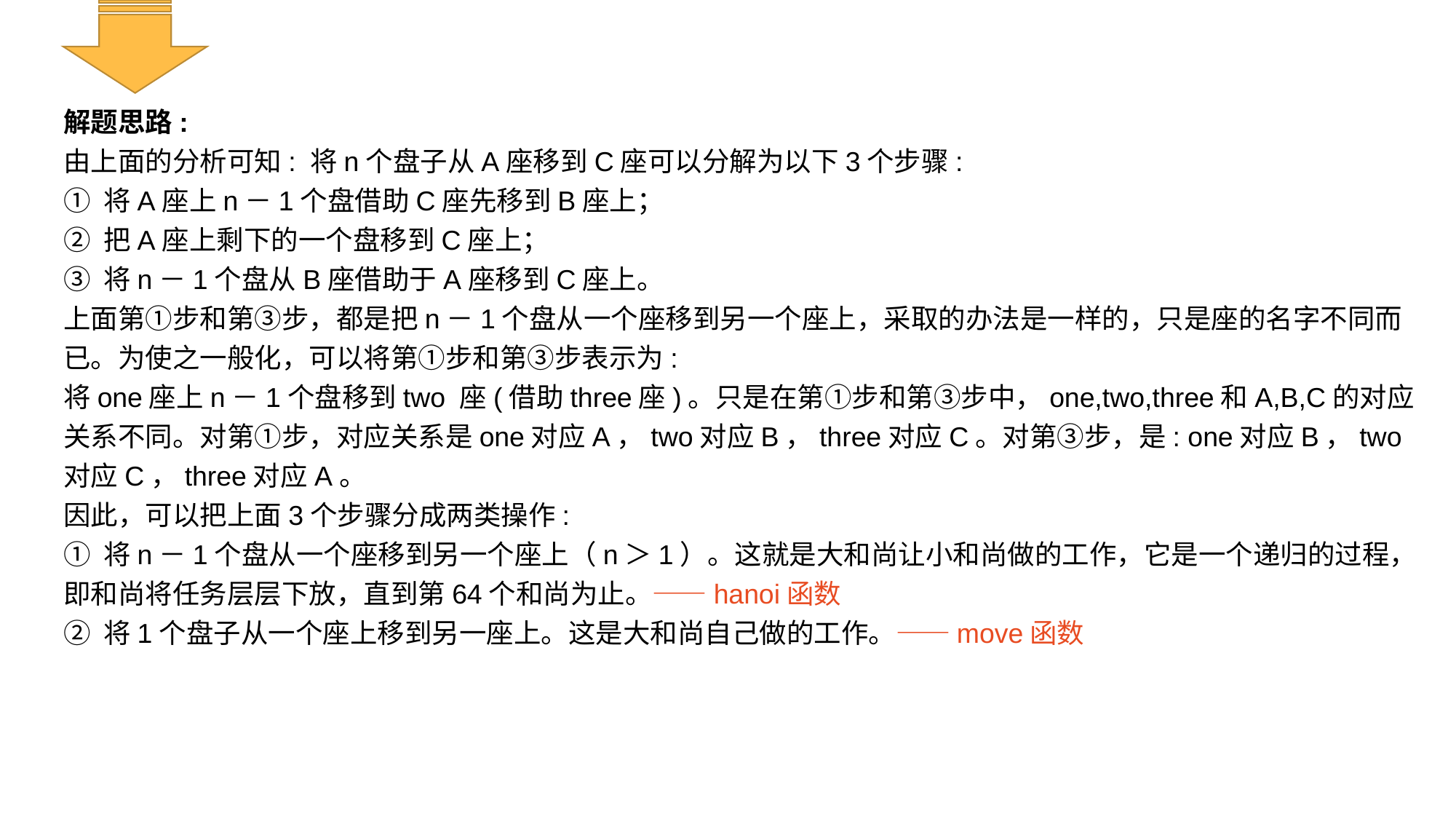

解题思路:
由上面的分析可知: 将n个盘子从A座移到C座可以分解为以下3个步骤:
① 将A座上n－1个盘借助C座先移到B座上；
② 把A座上剩下的一个盘移到C座上；
③ 将n－1个盘从B座借助于A座移到C座上。
上面第①步和第③步，都是把n－1个盘从一个座移到另一个座上，采取的办法是一样的，只是座的名字不同而已。为使之一般化，可以将第①步和第③步表示为:
将one座上n－1个盘移到two 座(借助three座)。只是在第①步和第③步中，one,two,three和A,B,C的对应关系不同。对第①步，对应关系是one对应A，two对应B，three对应C。对第③步，是: one对应B，two对应C，three对应A。
因此，可以把上面3个步骤分成两类操作:
① 将n－1个盘从一个座移到另一个座上（n＞1）。这就是大和尚让小和尚做的工作，它是一个递归的过程，即和尚将任务层层下放，直到第64个和尚为止。——hanoi函数
② 将1个盘子从一个座上移到另一座上。这是大和尚自己做的工作。——move函数